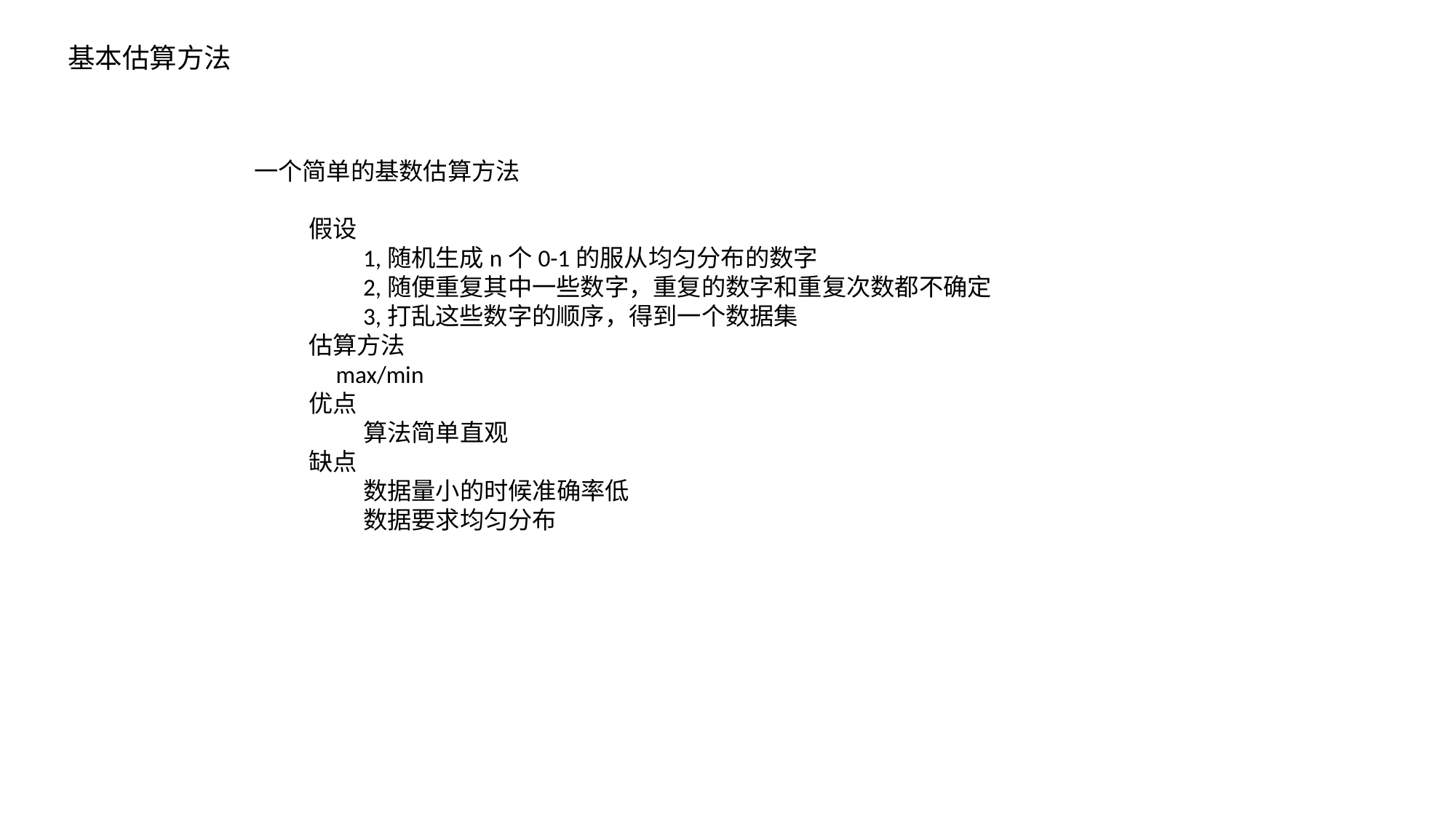

基本估算方法
一个简单的基数估算方法

假设
1,随机生成n个0-1的服从均匀分布的数字
2,随便重复其中一些数字，重复的数字和重复次数都不确定
3,打乱这些数字的顺序，得到一个数据集
估算方法
     max/min
优点
算法简单直观
缺点
数据量小的时候准确率低
数据要求均匀分布